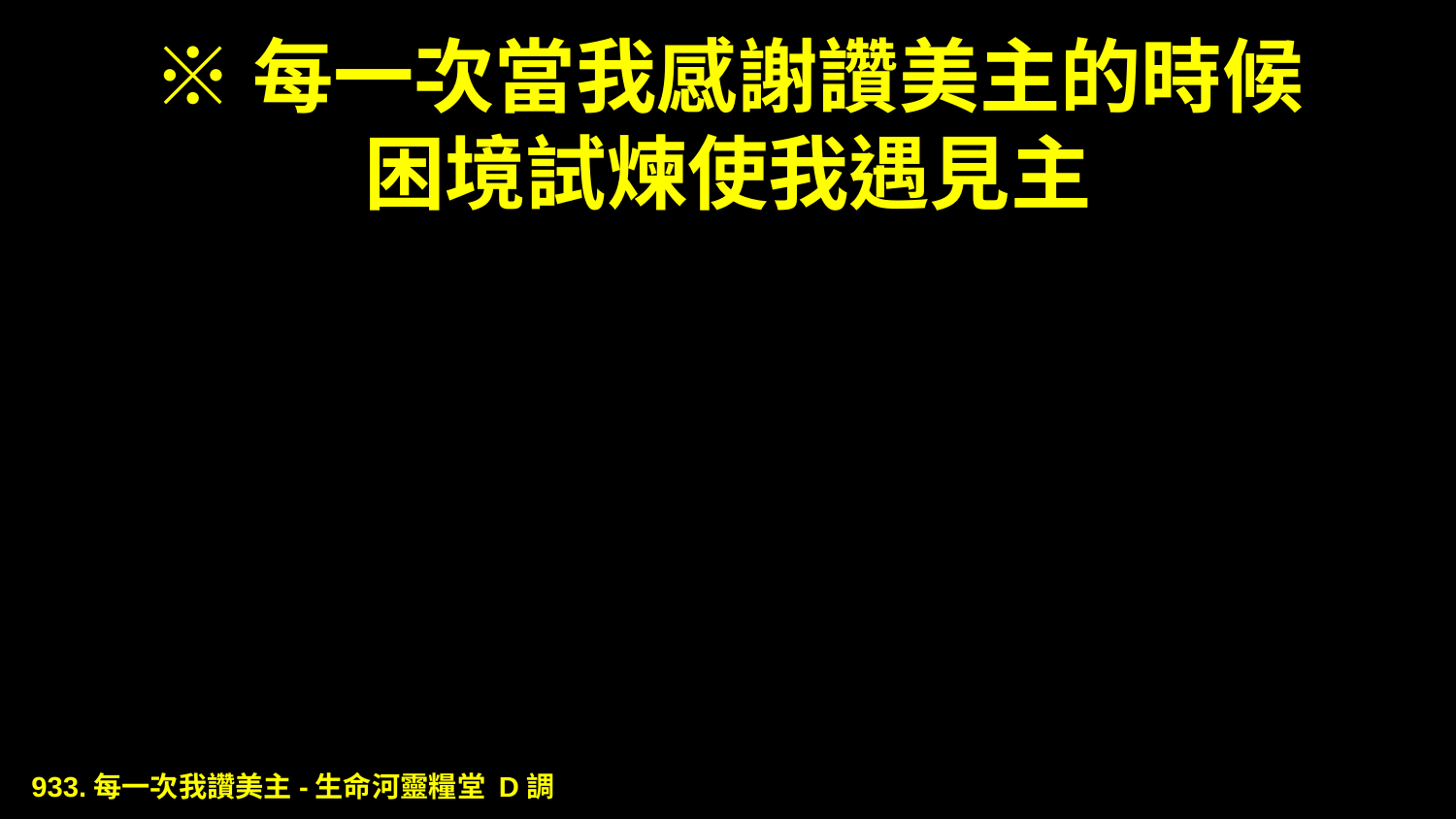

# ※每一次當我感謝讚美主的時候 困境試煉使我遇見主
933.每一次我讚美主-生命河靈糧堂 D調